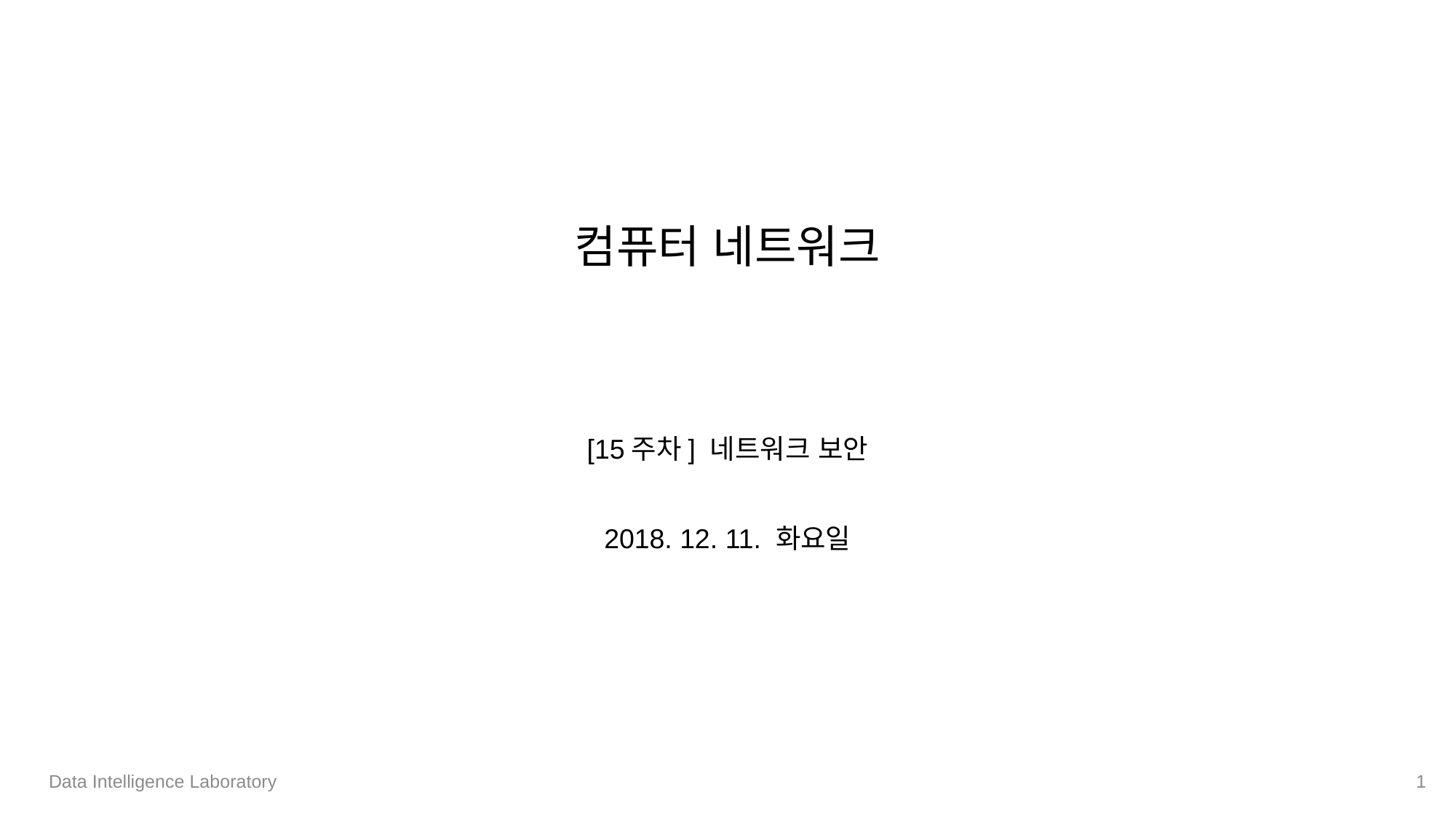

# 컴퓨터 네트워크
[15주차] 네트워크 보안

2018. 12. 11. 화요일
Data Intelligence Laboratory
1